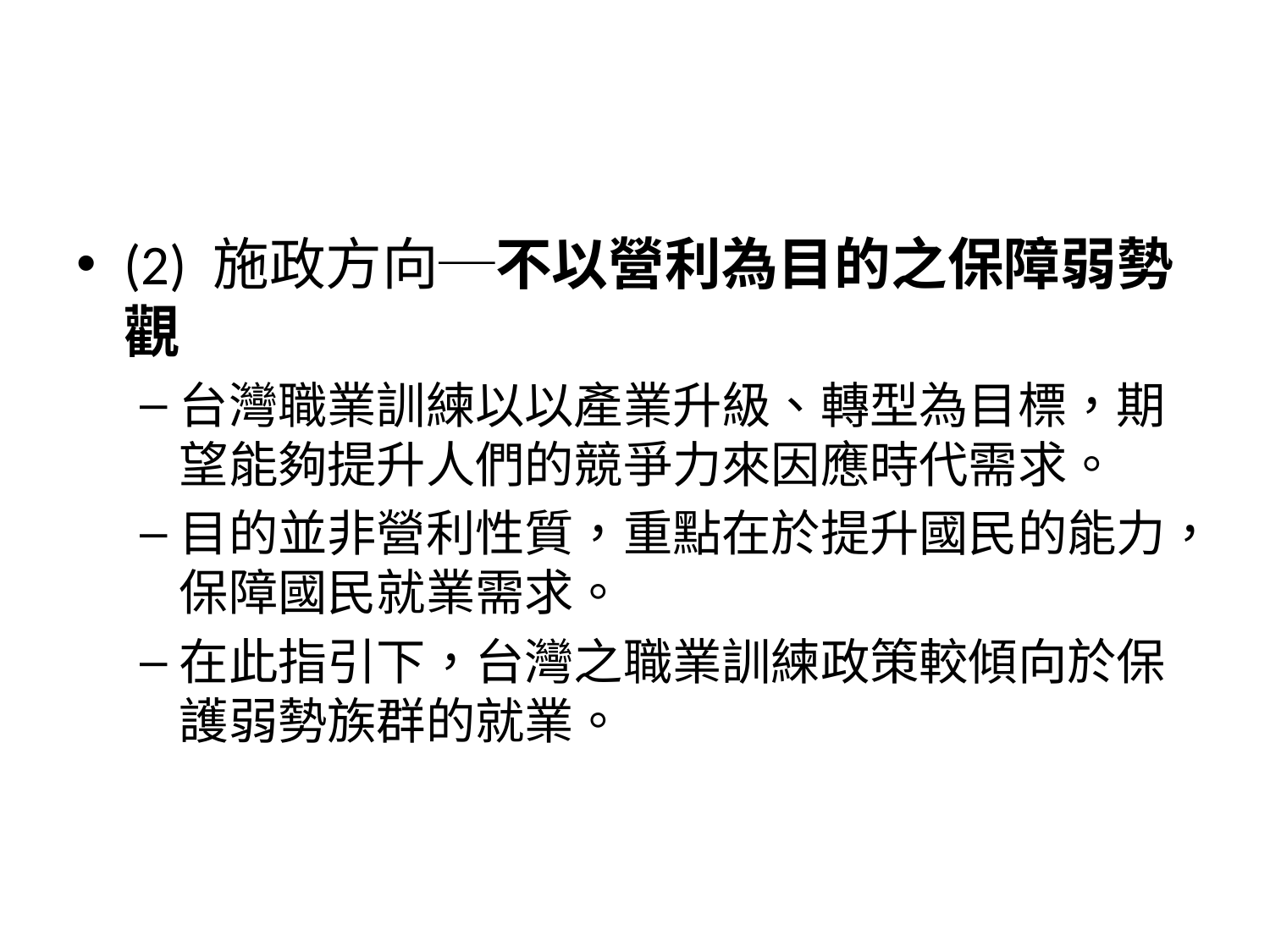

#
(2) 施政方向─不以營利為目的之保障弱勢觀
台灣職業訓練以以產業升級、轉型為目標，期望能夠提升人們的競爭力來因應時代需求。
目的並非營利性質，重點在於提升國民的能力，保障國民就業需求。
在此指引下，台灣之職業訓練政策較傾向於保護弱勢族群的就業。